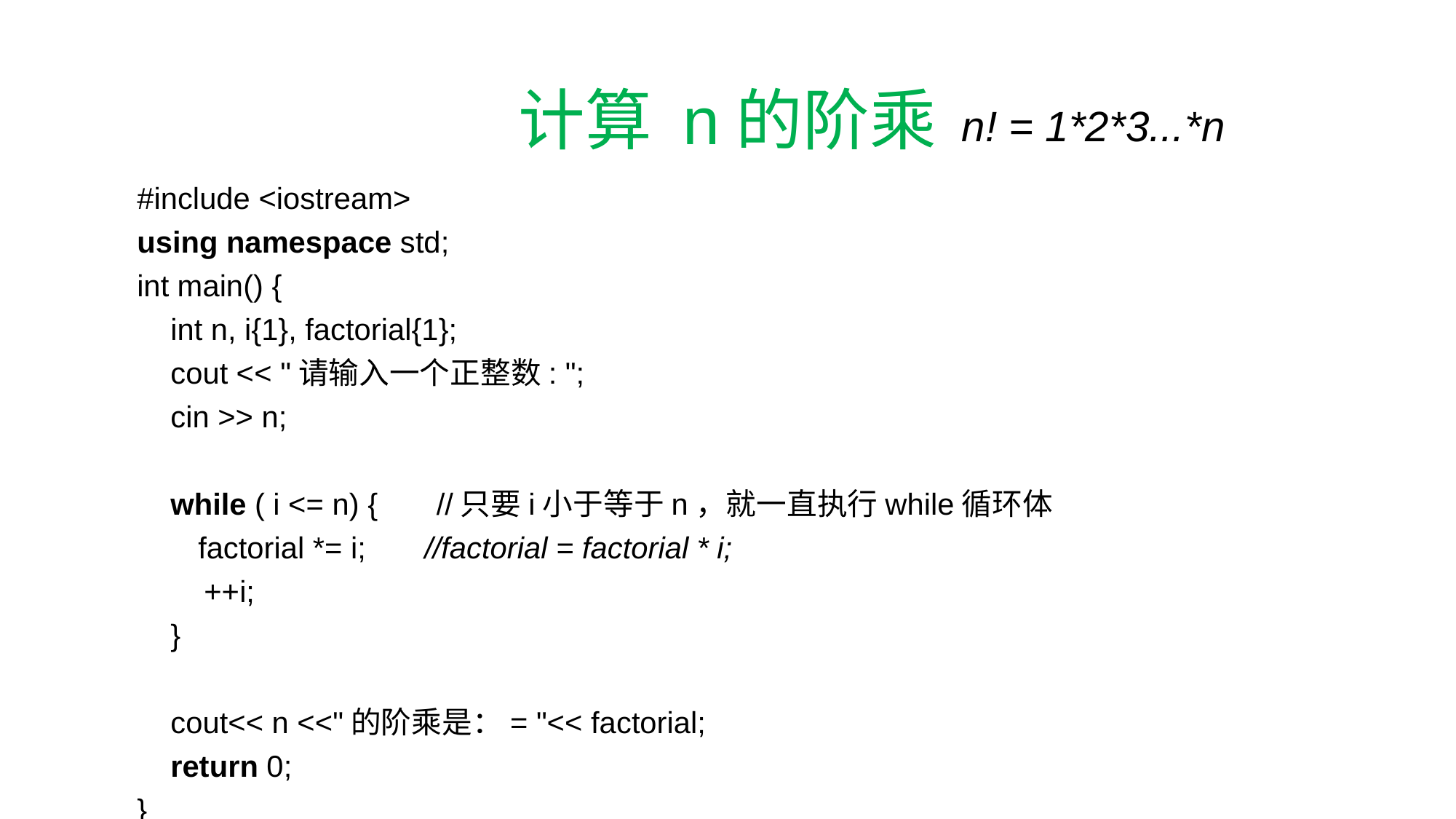

# 计算 n的阶乘
n! = 1*2*3...*n
#include <iostream>
using namespace std;
int main() {
    int n, i{1}, factorial{1};
    cout << "请输入一个正整数: ";
    cin >> n;
    while ( i <= n) {       //只要i小于等于n，就一直执行while循环体
        factorial *= i;       //factorial = factorial * i;
        ++i;
    }
    cout<< n <<"的阶乘是：= "<< factorial;
    return 0;
}